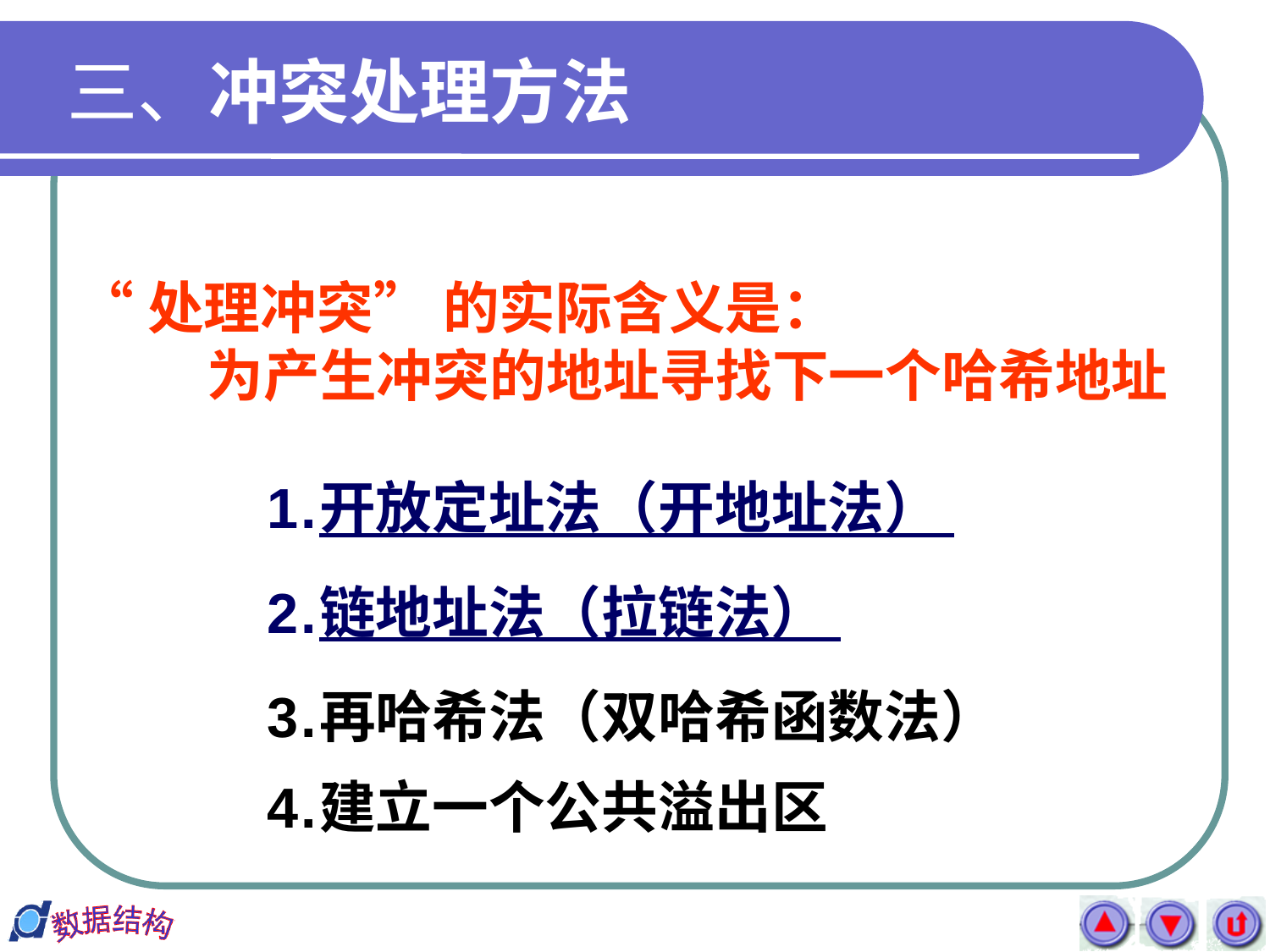

# 三、冲突处理方法
“处理冲突” 的实际含义是：
         为产生冲突的地址寻找下一个哈希地址
开放定址法（开地址法）
链地址法（拉链法）
再哈希法（双哈希函数法）
建立一个公共溢出区